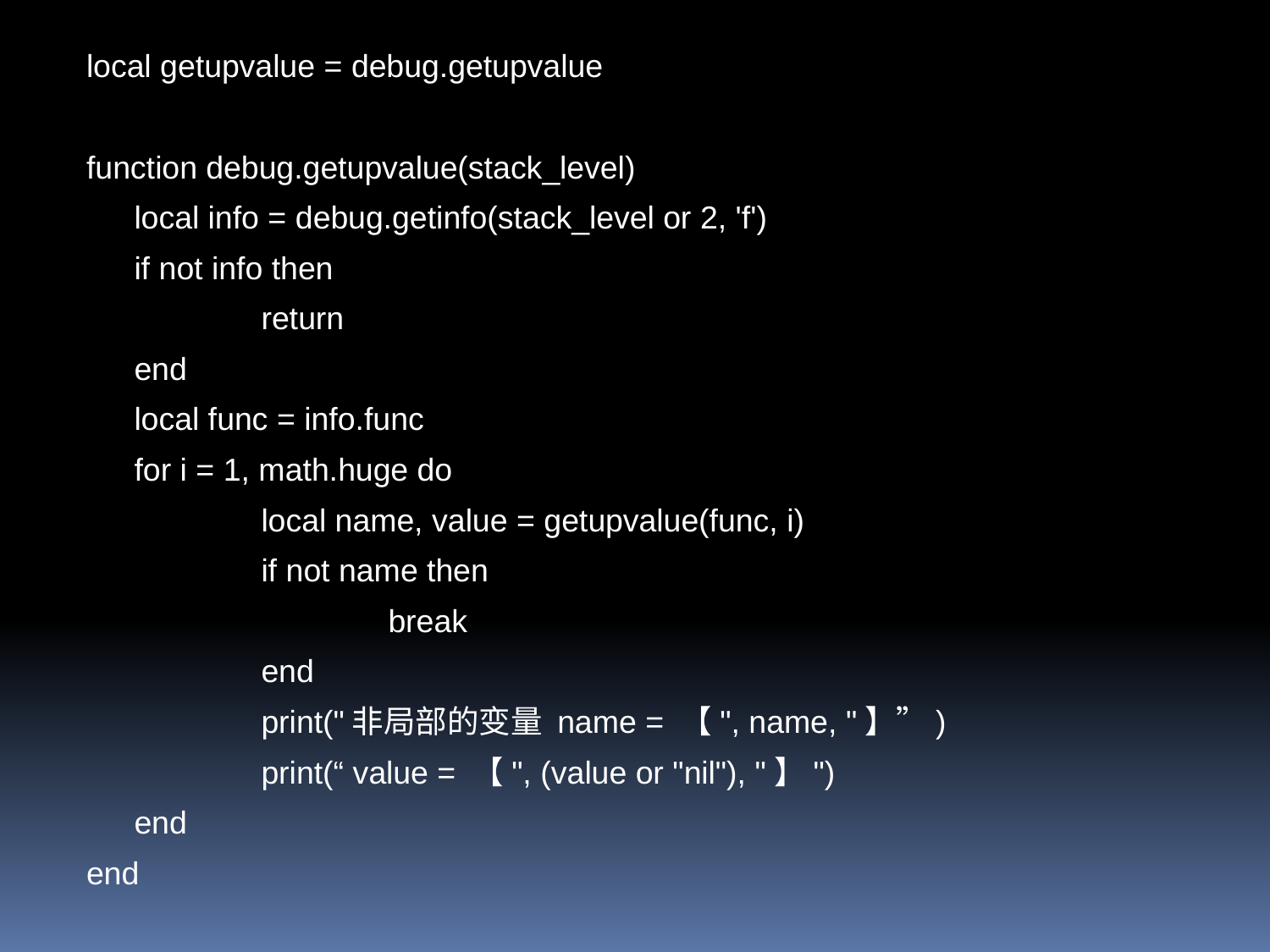

local getupvalue = debug.getupvalue

function debug.getupvalue(stack_level)
	local info = debug.getinfo(stack_level or 2, 'f')
	if not info then
		return
	end
	local func = info.func
	for i = 1, math.huge do
		local name, value = getupvalue(func, i)
		if not name then
			break
		end
		print("非局部的变量 name = 【", name, "】”)
		print(“ value = 【", (value or "nil"), "】")
	end
end